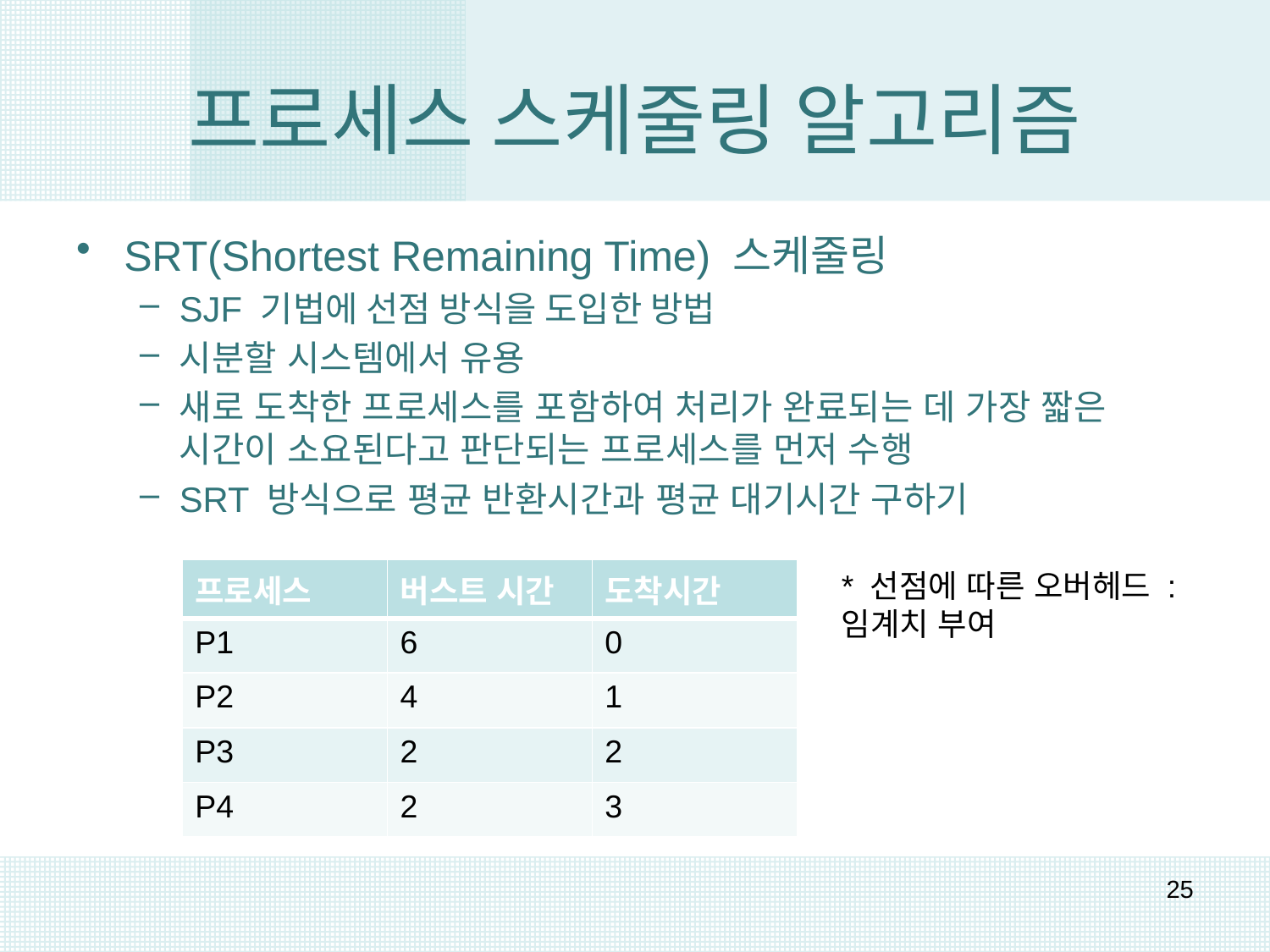

# 프로세스 스케줄링 알고리즘
SRT(Shortest Remaining Time) 스케줄링
SJF 기법에 선점 방식을 도입한 방법
시분할 시스템에서 유용
새로 도착한 프로세스를 포함하여 처리가 완료되는 데 가장 짧은 시간이 소요된다고 판단되는 프로세스를 먼저 수행
SRT 방식으로 평균 반환시간과 평균 대기시간 구하기

| 프로세스 | 버스트 시간 | 도착시간 |
| --- | --- | --- |
| P1 | 6 | 0 |
| P2 | 4 | 1 |
| P3 | 2 | 2 |
| P4 | 2 | 3 |
* 선점에 따른 오버헤드 : 임계치 부여
25